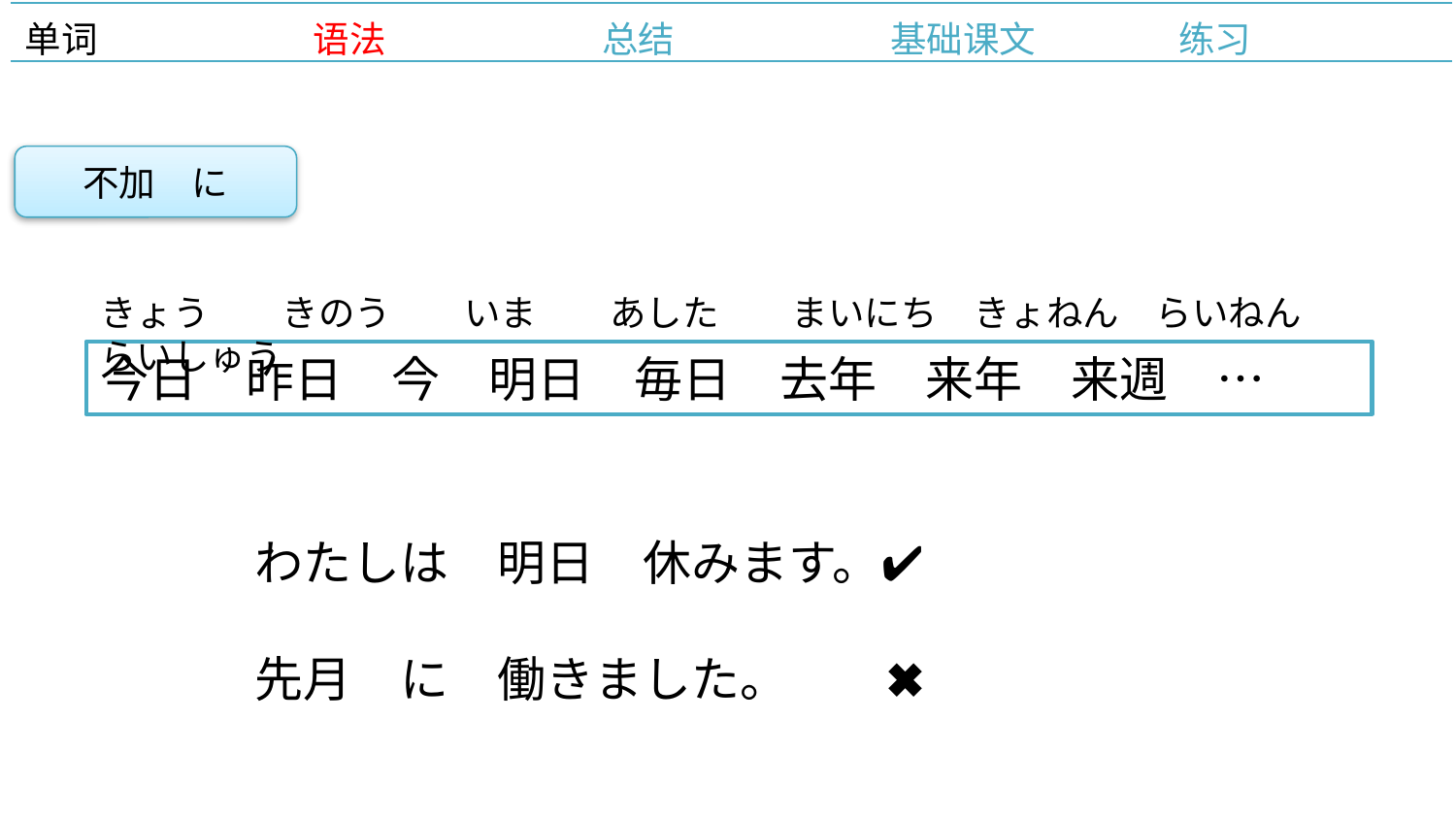

| 单词 | 语法 | 总结 | 基础课文 | 练习 |
| --- | --- | --- | --- | --- |
不加　に
きょう　　きのう　　いま　　あした　　まいにち　きょねん　らいねん　らいしゅう
今日　昨日　今　明日　毎日　去年　来年　来週　…
わたしは　明日　休みます。✔

先月　に　働きました。　　✖︎